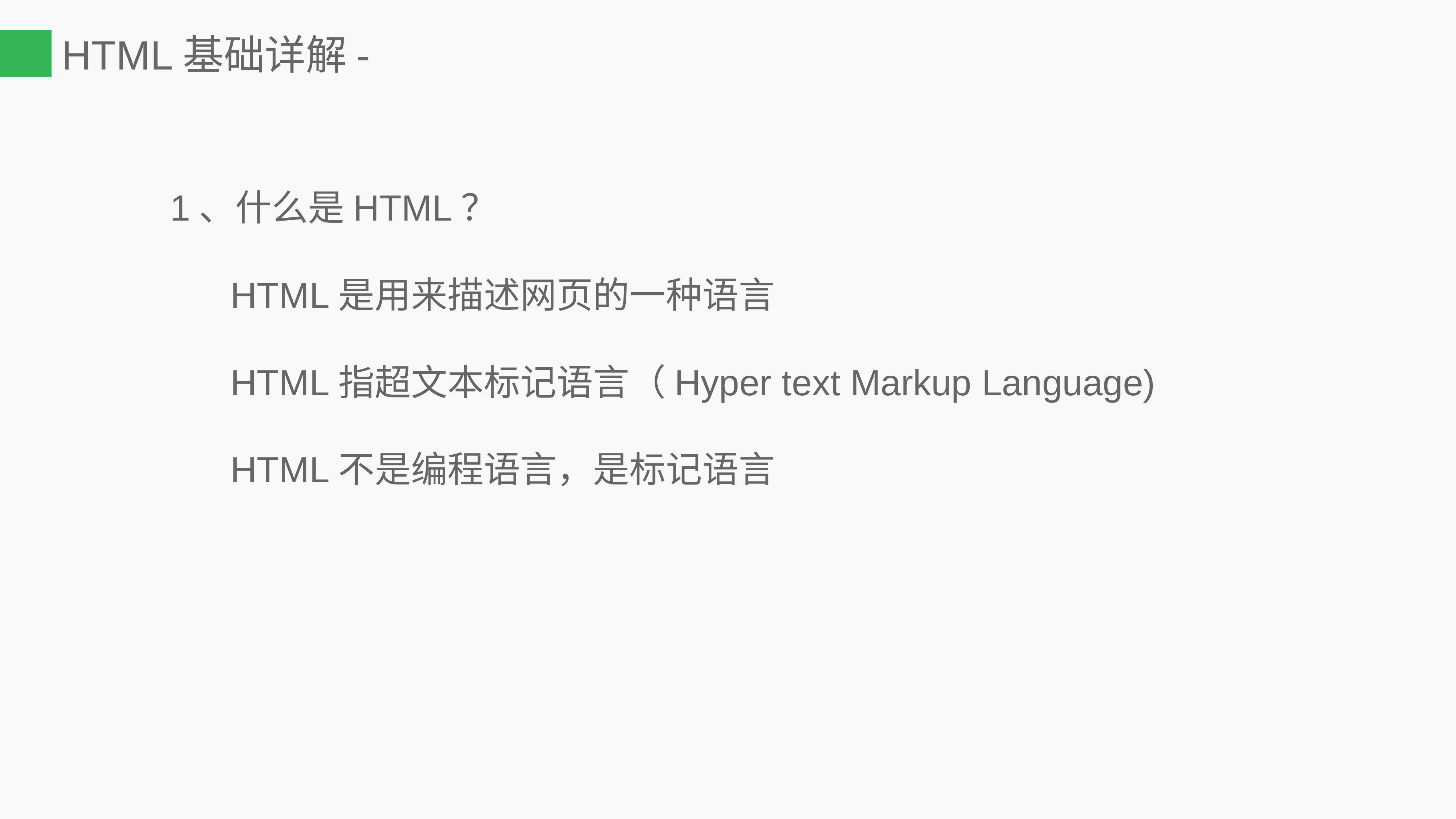

# HTML基础详解-

1、什么是HTML？

      HTML是用来描述网页的一种语言

      HTML指超文本标记语言（Hyper text Markup Language)

      HTML不是编程语言，是标记语言